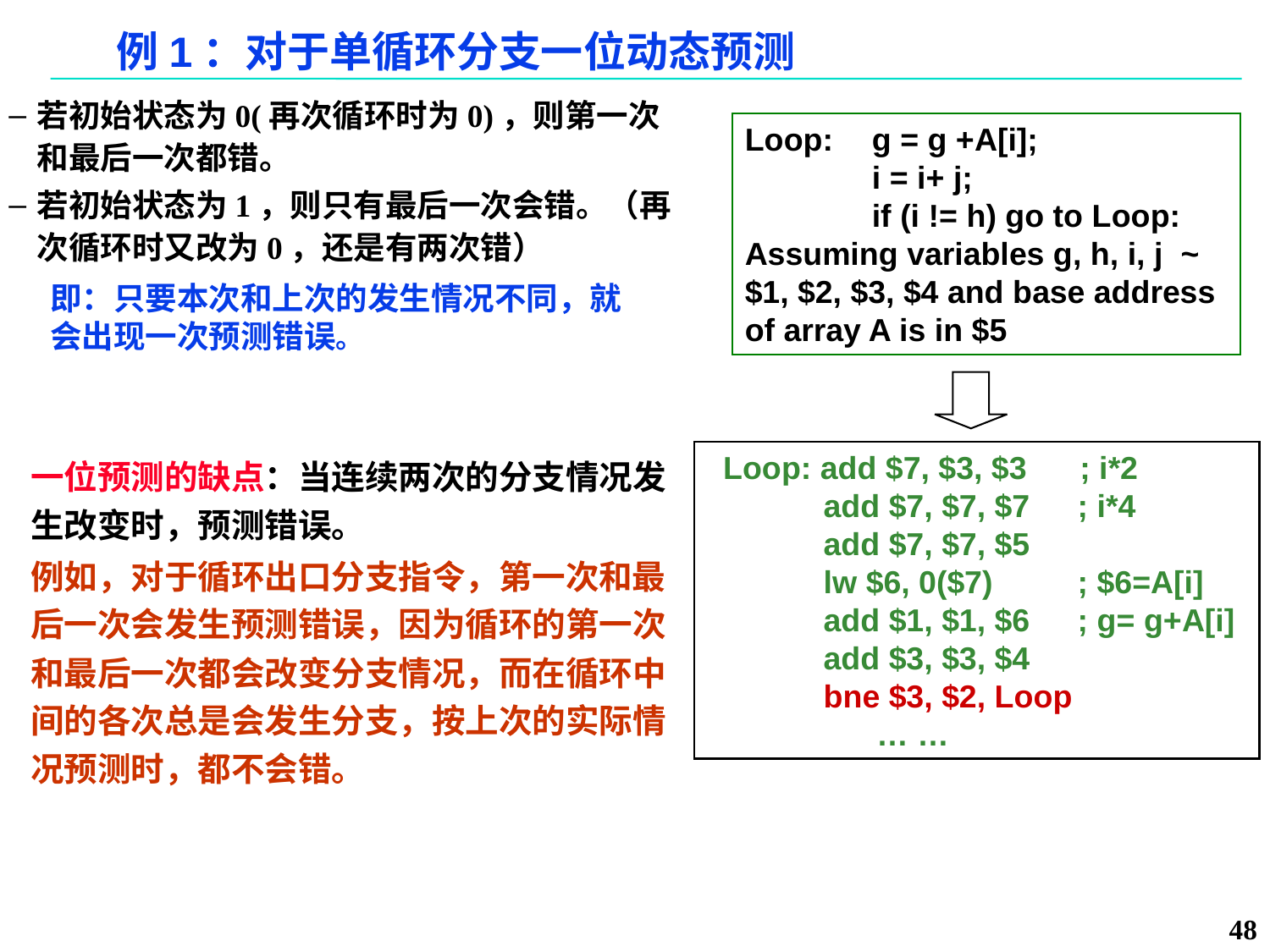

# 例1：对于单循环分支一位动态预测
若初始状态为0(再次循环时为0)，则第一次和最后一次都错。
若初始状态为1，则只有最后一次会错。（再次循环时又改为0，还是有两次错）
Loop:	g = g +A[i];
	i = i+ j;
	if (i != h) go to Loop:
Assuming variables g, h, i, j  ~ $1, $2, $3, $4 and base address
of array A is in $5
即：只要本次和上次的发生情况不同，就会出现一次预测错误。

一位预测的缺点：当连续两次的分支情况发生改变时，预测错误。
例如，对于循环出口分支指令，第一次和最后一次会发生预测错误，因为循环的第一次和最后一次都会改变分支情况，而在循环中间的各次总是会发生分支，按上次的实际情况预测时，都不会错。
   Loop: add $7, $3, $3      ; i*2
	add $7, $7, $7	; i*4
	add $7, $7, $5
	lw $6, 0($7)	; $6=A[i]
	add $1, $1, $6	; g= g+A[i]
	add $3, $3, $4
	bne $3, $2, Loop
	      … …